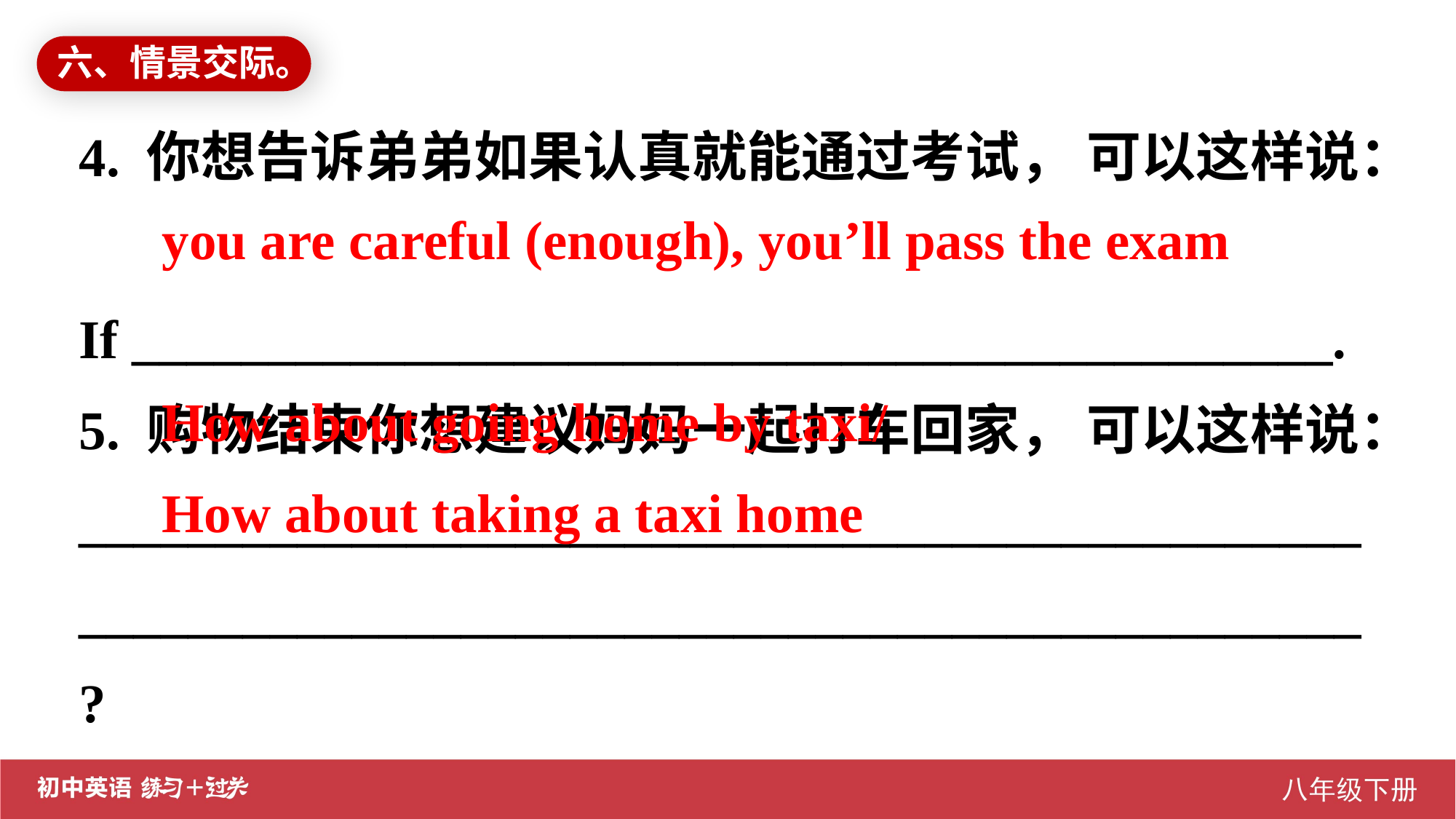

六、情景交际。

4. 你想告诉弟弟如果认真就能通过考试， 可以这样说：
If ____________________________________________.
5. 购物结束你想建议妈妈一起打车回家， 可以这样说：
______________________________________________________________________________________________?

you are careful (enough), you’ll pass the exam

How about going home by taxi/                      How about taking a taxi home